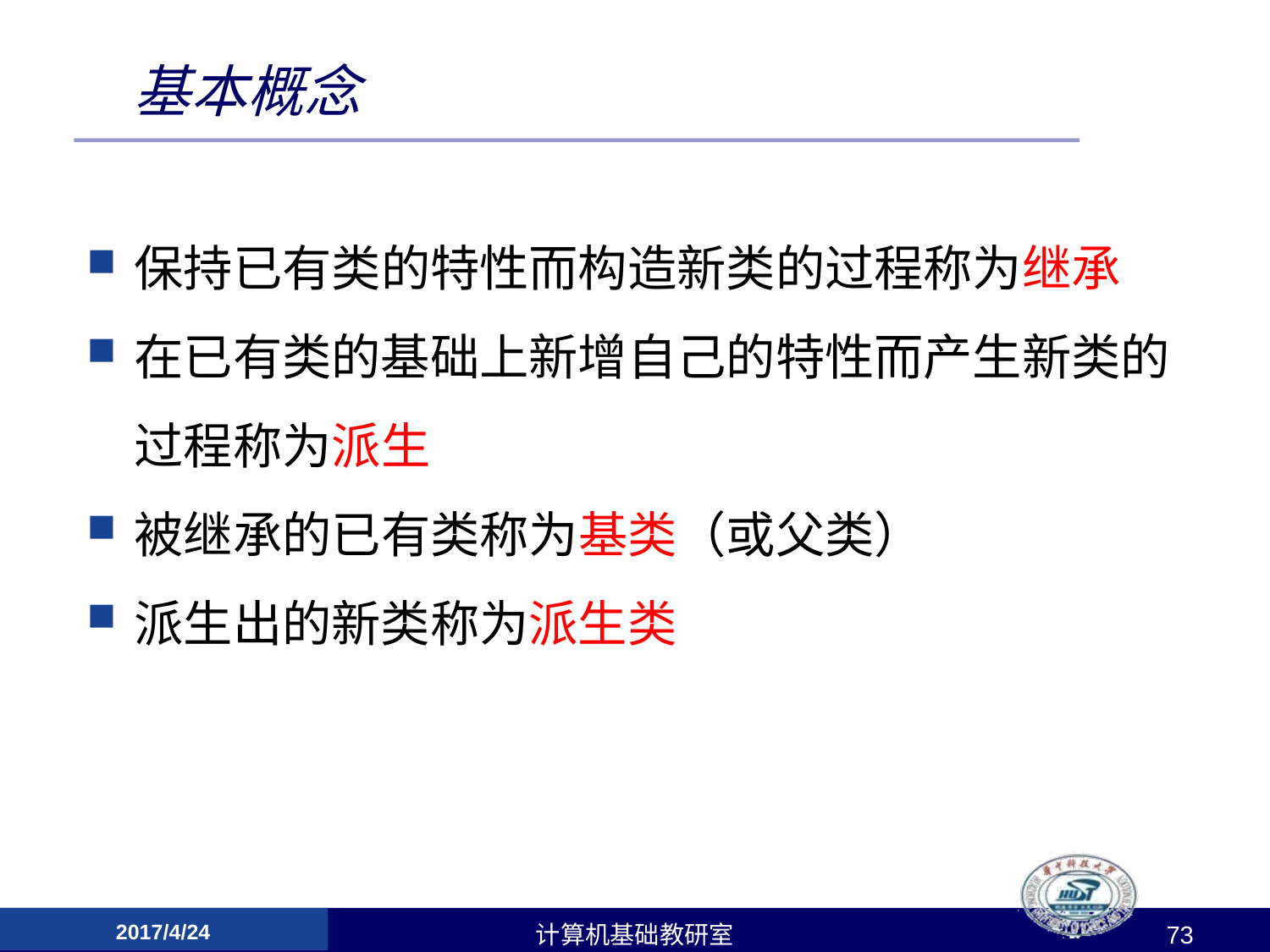

# 基本概念
保持已有类的特性而构造新类的过程称为继承
在已有类的基础上新增自己的特性而产生新类的过程称为派生
被继承的已有类称为基类（或父类）
派生出的新类称为派生类
2017/4/24
计算机基础教研室
73